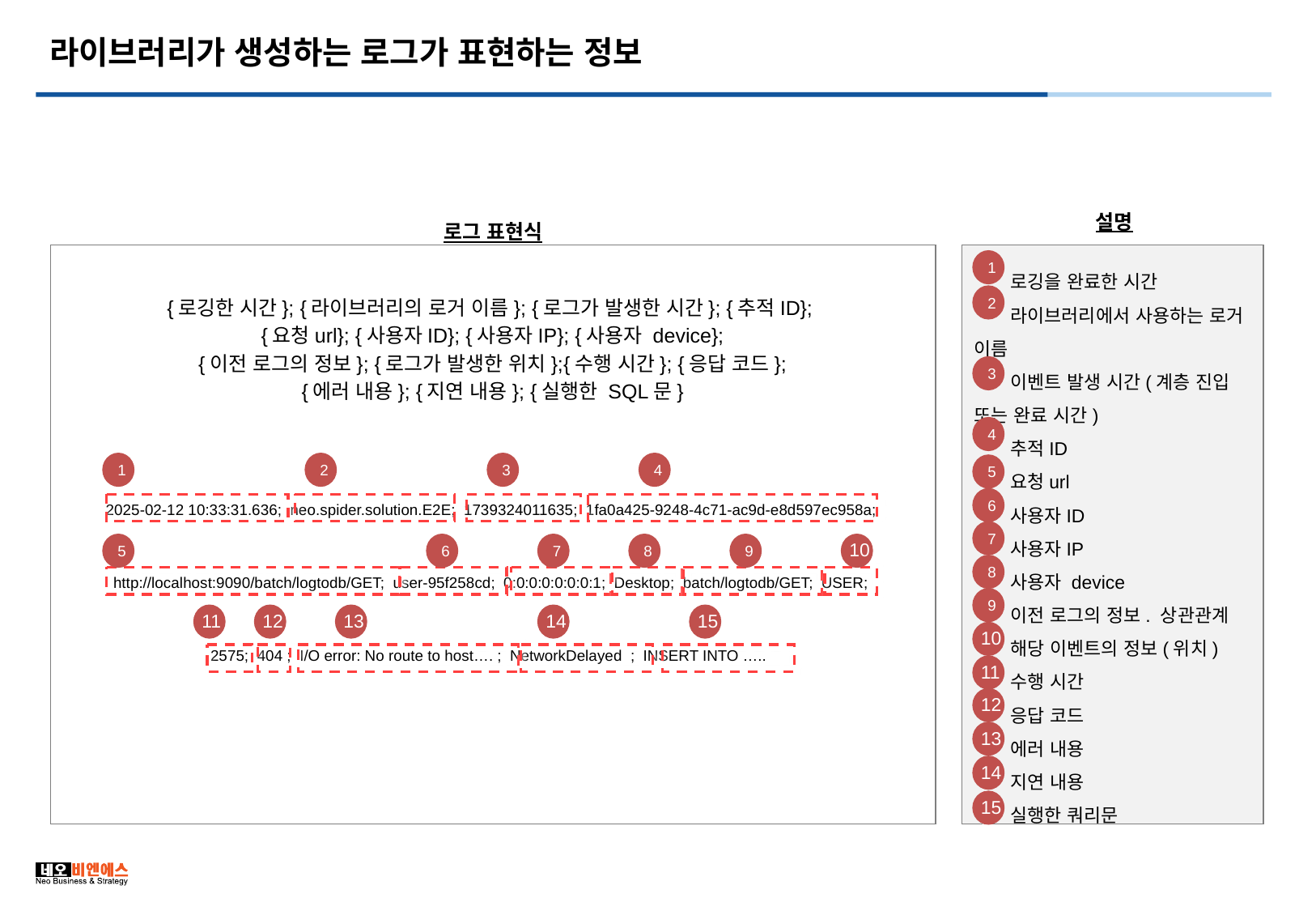

# 라이브러리가 생성하는 로그가 표현하는 정보

설명
로그 표현식

      로깅을 완료한 시간
      라이브러리에서 사용하는 로거 이름
      이벤트 발생 시간(계층 진입 또는 완료 시간)
      추적ID
      요청url
      사용자ID
      사용자IP
      사용자 device
      이전 로그의 정보. 상관관계
      해당 이벤트의 정보(위치)
      수행 시간
      응답 코드
      에러 내용
      지연 내용
      실행한 쿼리문

1

{로깅한 시간}; {라이브러리의 로거 이름}; {로그가 발생한 시간}; {추적ID};
{요청url}; {사용자ID}; {사용자IP}; {사용자 device};
 {이전 로그의 정보}; {로그가 발생한 위치};{수행 시간}; {응답 코드};
{에러 내용}; {지연 내용}; {실행한 SQL문}
2
3
4
1
2
3
4
5
6

2025-02-12 10:33:31.636;  neo.spider.solution.E2E;  1739324011635;  1fa0a425-9248-4c71-ac9d-e8d597ec958a;

http://localhost:9090/batch/logtodb/GET;  user-95f258cd;  0:0:0:0:0:0:0:1;  Desktop;  batch/logtodb/GET;  USER;

2575;  404 ;  I/O error: No route to host…. ;  NetworkDelayed  ;  INSERT INTO …..

7
10
5
6
7
8
9

8

9
11
12
13
14
15

10

1

11

1

12

1

13

1

14

1

15

1